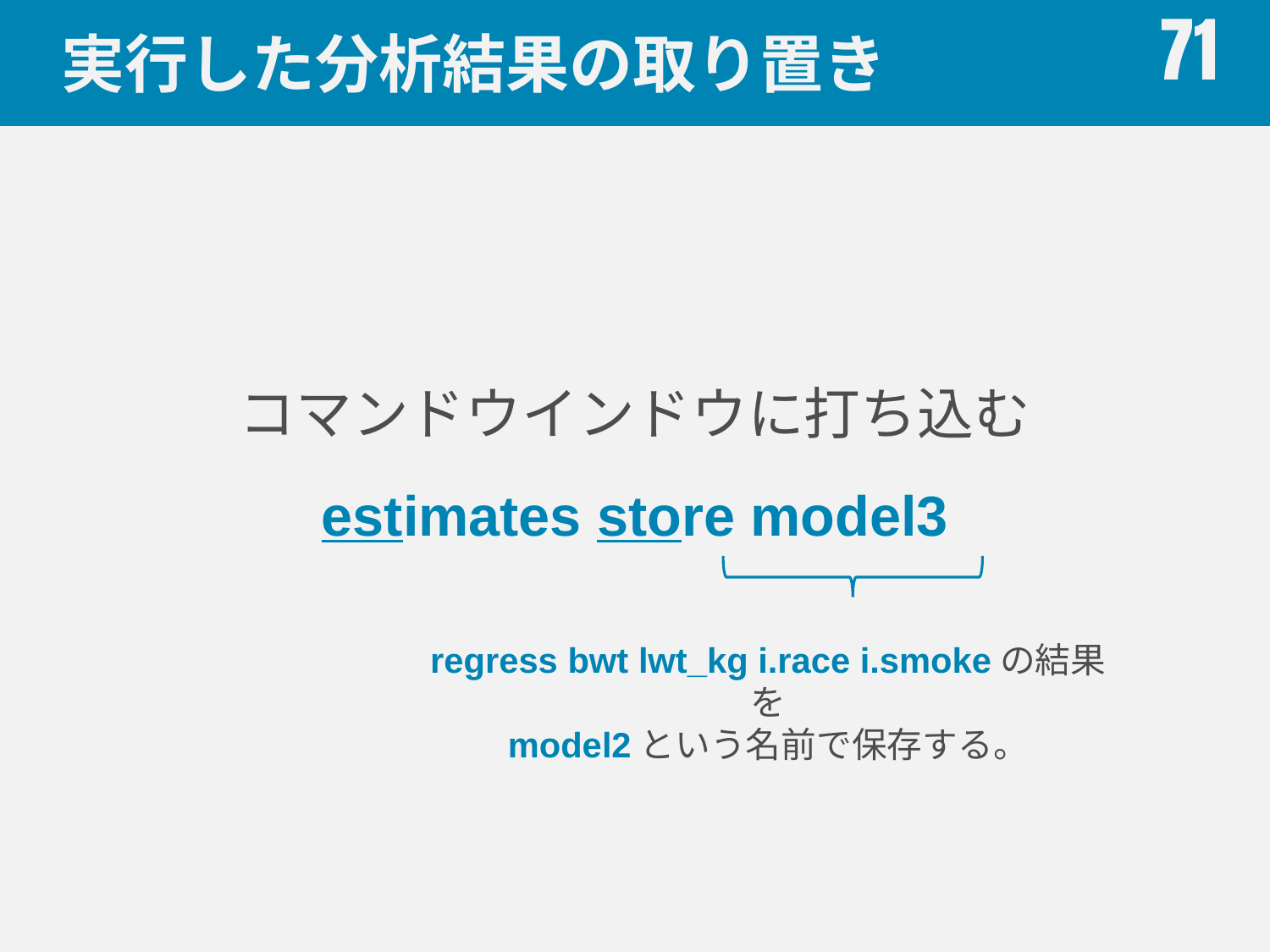

# 実行した分析結果の取り置き
71
コマンドウインドウに打ち込む
estimates store model3

regress bwt lwt_kg i.race i.smokeの結果を
model2という名前で保存する。